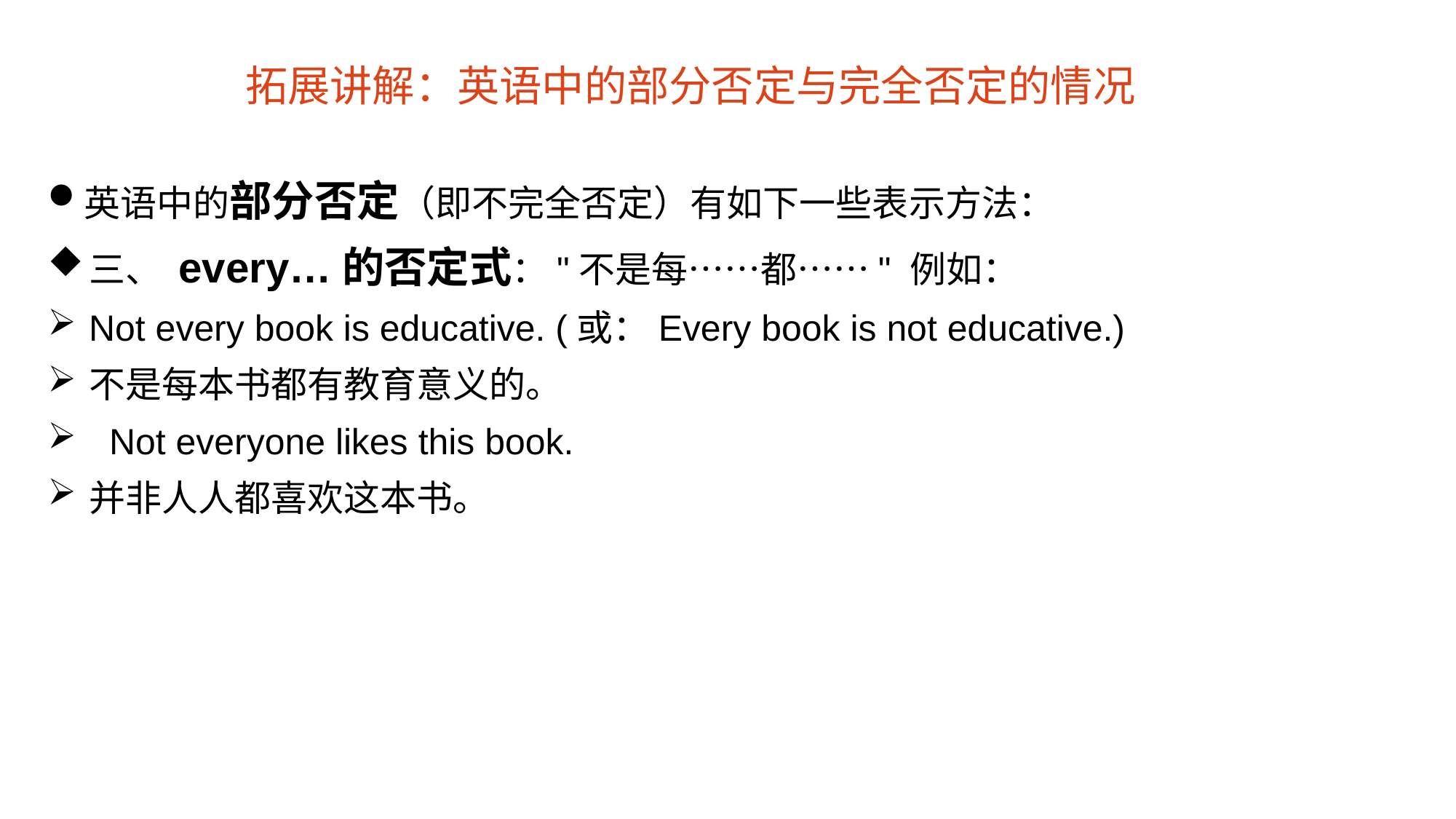

拓展讲解：英语中的部分否定与完全否定的情况
英语中的部分否定（即不完全否定）有如下一些表示方法：
三、 every…的否定式："不是每……都……" 例如：
Not every book is educative. (或：Every book is not educative.)
不是每本书都有教育意义的。
  Not everyone likes this book.
并非人人都喜欢这本书。